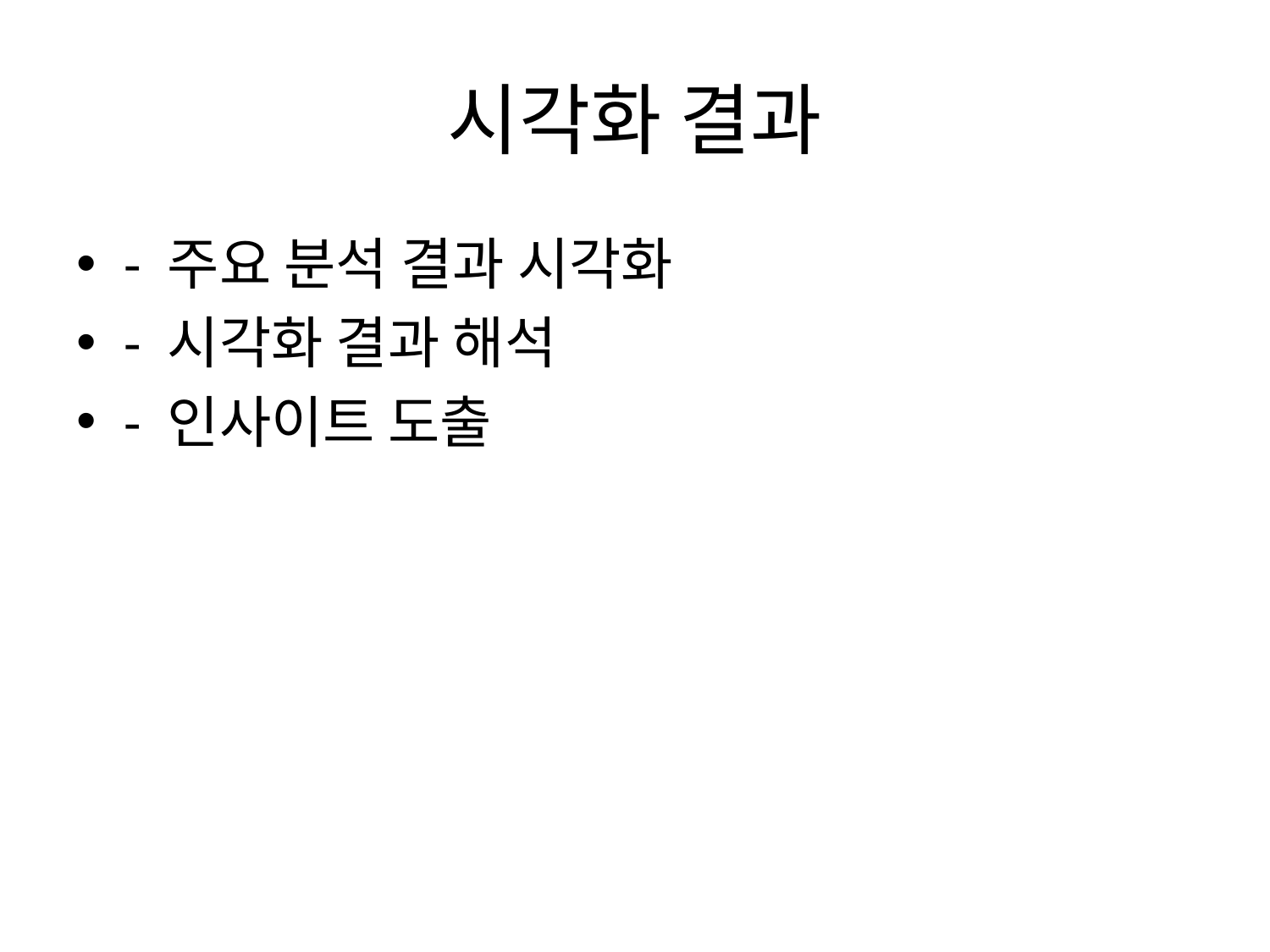

# 시각화 결과
- 주요 분석 결과 시각화
- 시각화 결과 해석
- 인사이트 도출